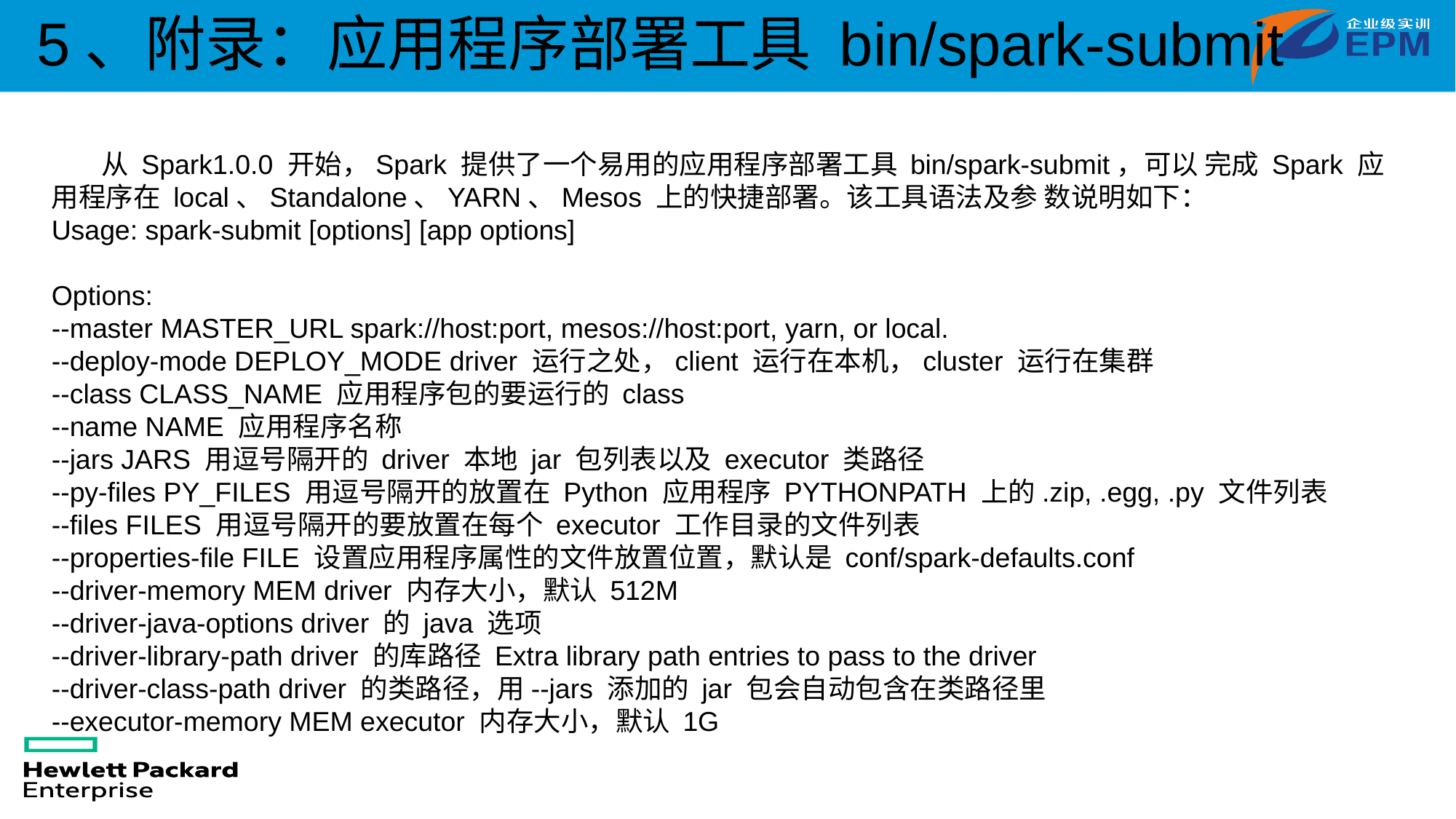

5、附录：应用程序部署工具 bin/spark-submit
       从 Spark1.0.0 开始，Spark 提供了一个易用的应用程序部署工具 bin/spark-submit，可以 完成 Spark 应用程序在 local、Standalone、YARN、Mesos 上的快捷部署。该工具语法及参 数说明如下：
Usage: spark-submit [options] [app options]

Options:
--master MASTER_URL spark://host:port, mesos://host:port, yarn, or local.
--deploy-mode DEPLOY_MODE driver 运行之处，client 运行在本机，cluster 运行在集群
--class CLASS_NAME 应用程序包的要运行的 class
--name NAME 应用程序名称
--jars JARS 用逗号隔开的 driver 本地 jar 包列表以及 executor 类路径
--py-files PY_FILES 用逗号隔开的放置在 Python 应用程序 PYTHONPATH 上的.zip, .egg, .py 文件列表
--files FILES 用逗号隔开的要放置在每个 executor 工作目录的文件列表
--properties-file FILE 设置应用程序属性的文件放置位置，默认是 conf/spark-defaults.conf
--driver-memory MEM driver 内存大小，默认 512M
--driver-java-options driver 的 java 选项
--driver-library-path driver 的库路径 Extra library path entries to pass to the driver
--driver-class-path driver 的类路径，用--jars 添加的 jar 包会自动包含在类路径里
--executor-memory MEM executor 内存大小，默认 1G